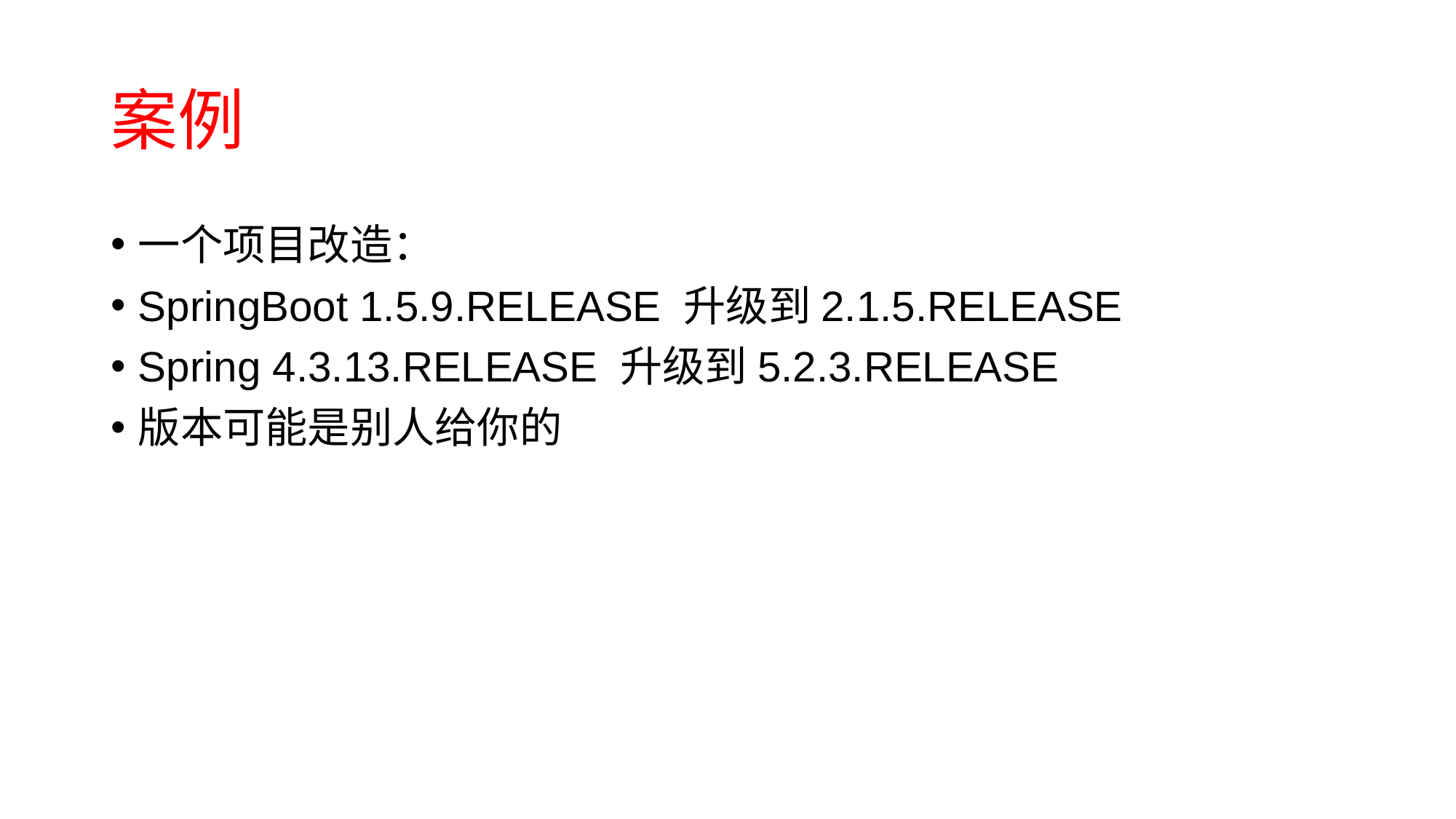

# 案例
一个项目改造：
SpringBoot 1.5.9.RELEASE 升级到2.1.5.RELEASE
Spring 4.3.13.RELEASE 升级到5.2.3.RELEASE
版本可能是别人给你的